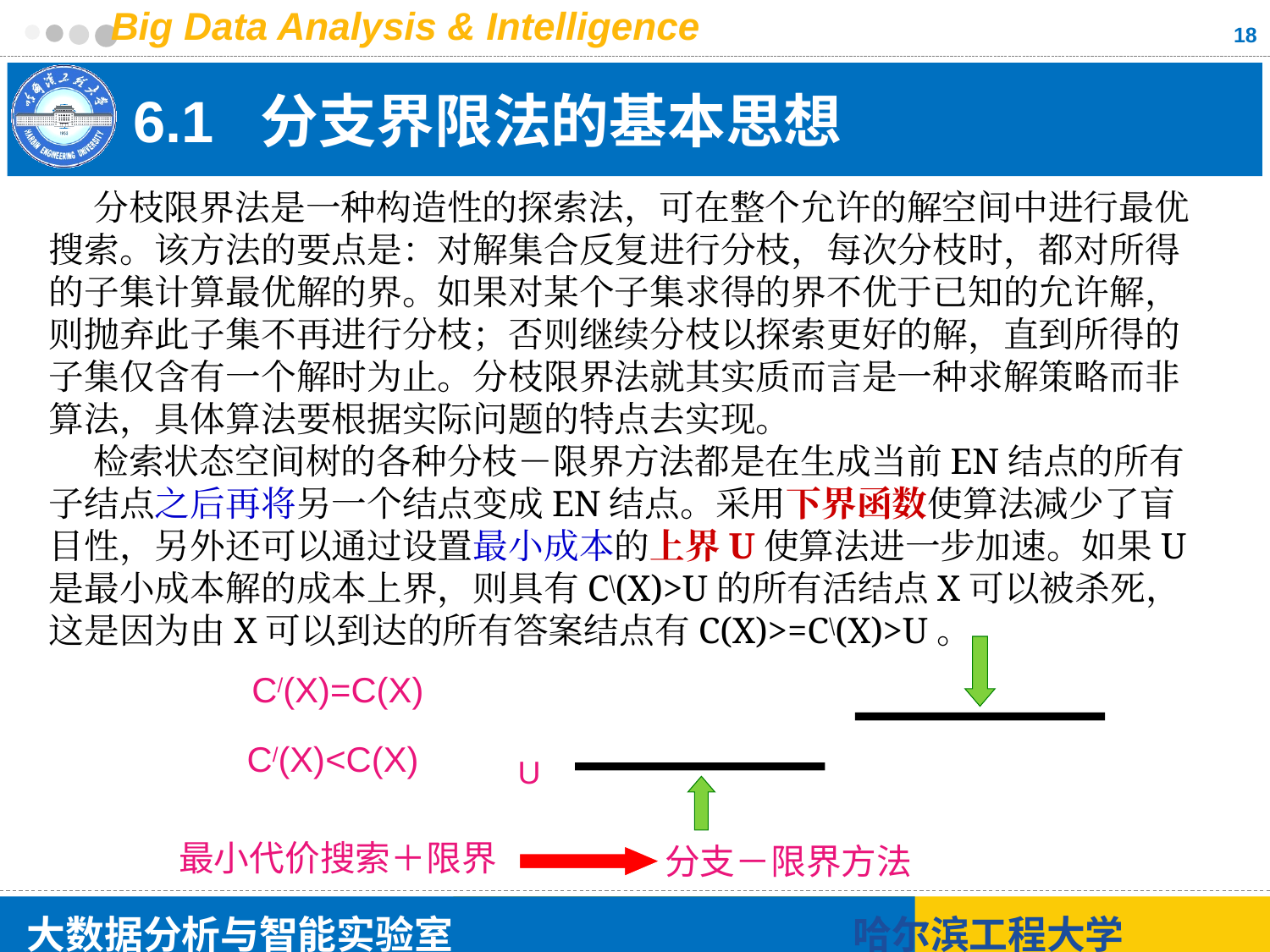

18
# 6.1  分支界限法的基本思想
    分枝限界法是一种构造性的探索法，可在整个允许的解空间中进行最优搜索。该方法的要点是：对解集合反复进行分枝，每次分枝时，都对所得的子集计算最优解的界。如果对某个子集求得的界不优于已知的允许解，则抛弃此子集不再进行分枝；否则继续分枝以探索更好的解，直到所得的子集仅含有一个解时为止。分枝限界法就其实质而言是一种求解策略而非算法，具体算法要根据实际问题的特点去实现。
    检索状态空间树的各种分枝－限界方法都是在生成当前EN结点的所有子结点之后再将另一个结点变成EN结点。采用下界函数使算法减少了盲目性，另外还可以通过设置最小成本的上界U使算法进一步加速。如果U是最小成本解的成本上界，则具有C\(X)>U的所有活结点X可以被杀死，这是因为由X可以到达的所有答案结点有C(X)>=C\(X)>U。

C/(X)=C(X)

C/(X)<C(X)
U

最小代价搜索＋限界
分支－限界方法